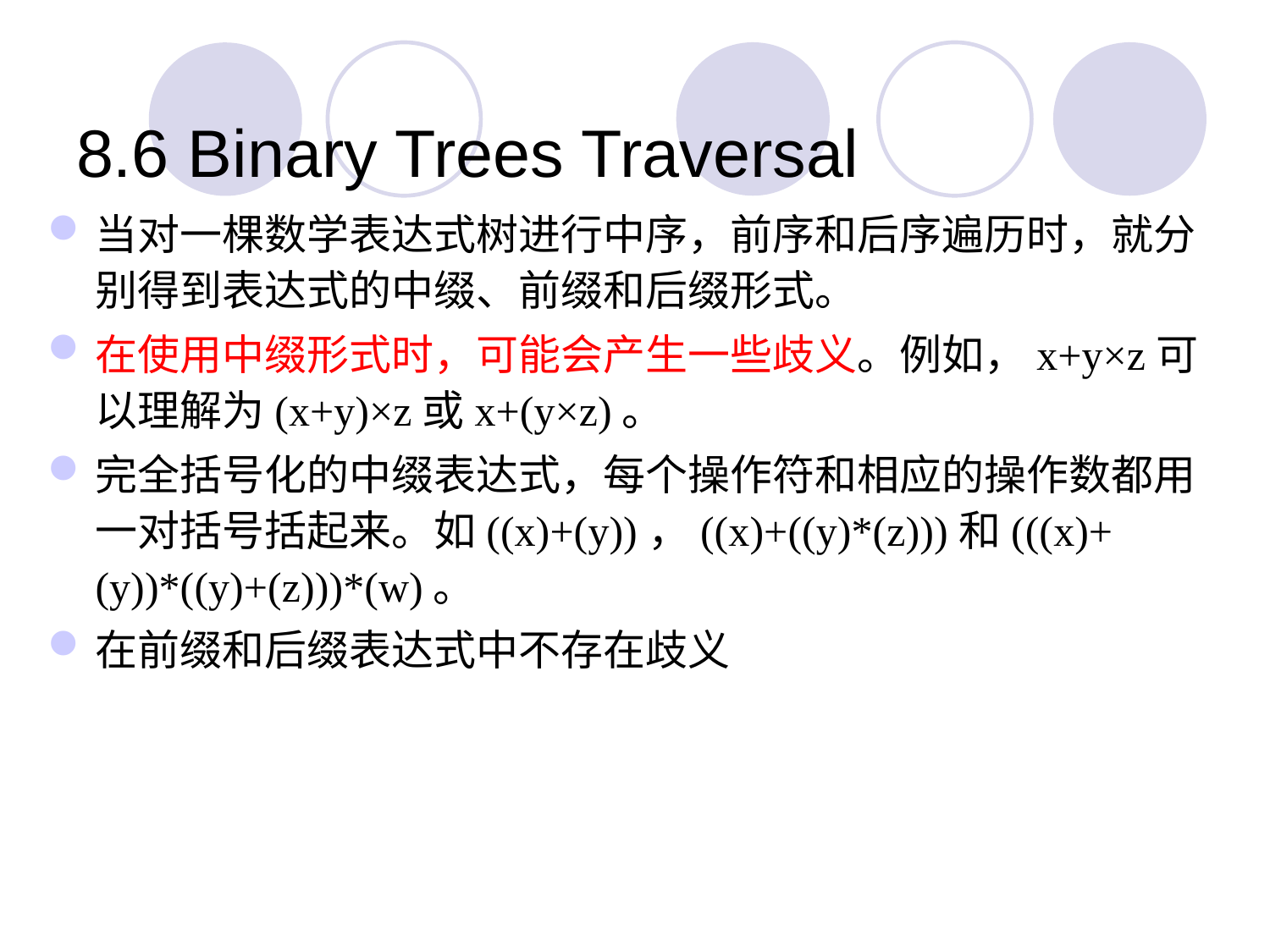

8.6 Binary Trees Traversal
40

当对一棵数学表达式树进行中序，前序和后序遍历时，就分别得到表达式的中缀、前缀和后缀形式。
在使用中缀形式时，可能会产生一些歧义。例如，x+y×z可以理解为(x+y)×z或x+(y×z)。
完全括号化的中缀表达式，每个操作符和相应的操作数都用一对括号括起来。如((x)+(y))，((x)+((y)*(z)))和(((x)+(y))*((y)+(z)))*(w)。
在前缀和后缀表达式中不存在歧义